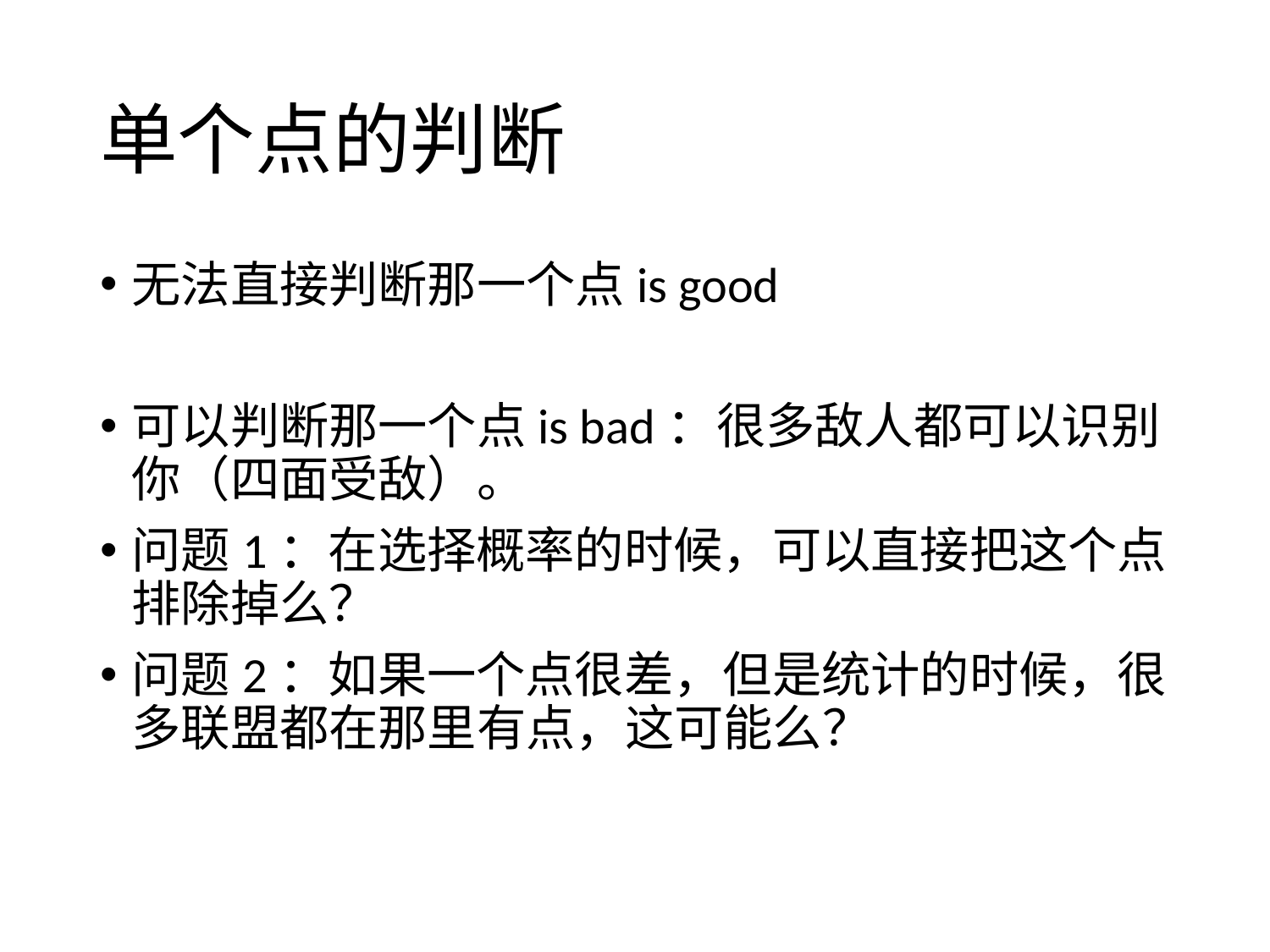

# 单个点的判断
无法直接判断那一个点is good

可以判断那一个点is bad：很多敌人都可以识别你（四面受敌）。
问题1：在选择概率的时候，可以直接把这个点排除掉么？
问题2：如果一个点很差，但是统计的时候，很多联盟都在那里有点，这可能么？